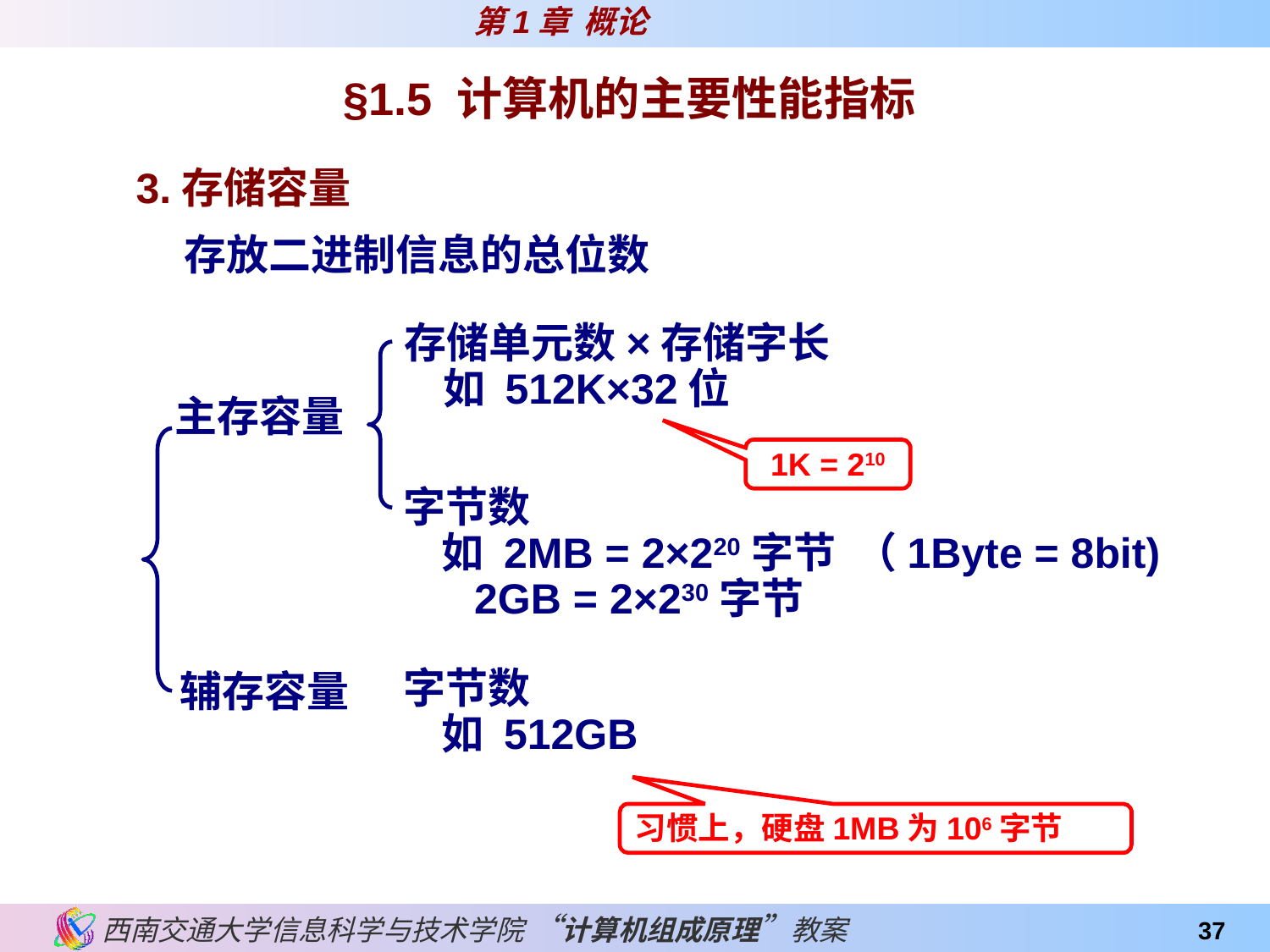

§1.5 计算机的主要性能指标
3.存储容量
    存放二进制信息的总位数
存储单元数×存储字长
   如 512K×32位

主存容量

1K = 210
字节数
   如 2MB = 2×220字节  （1Byte = 8bit)
      2GB = 2×230字节
字节数
   如 512GB

辅存容量
习惯上，硬盘1MB为106字节